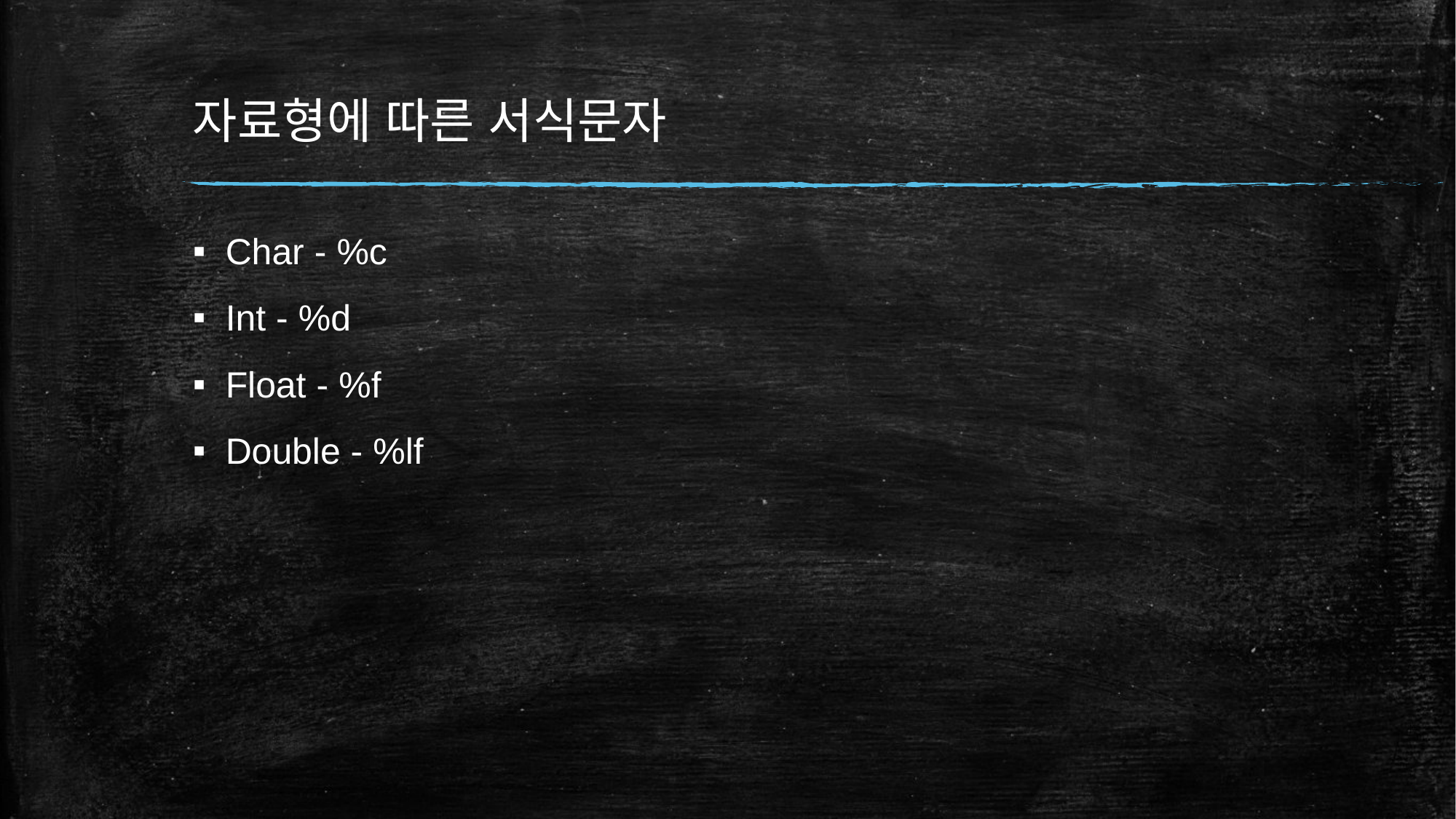

# 자료형에 따른 서식문자
Char - %c
Int - %d
Float - %f
Double - %lf